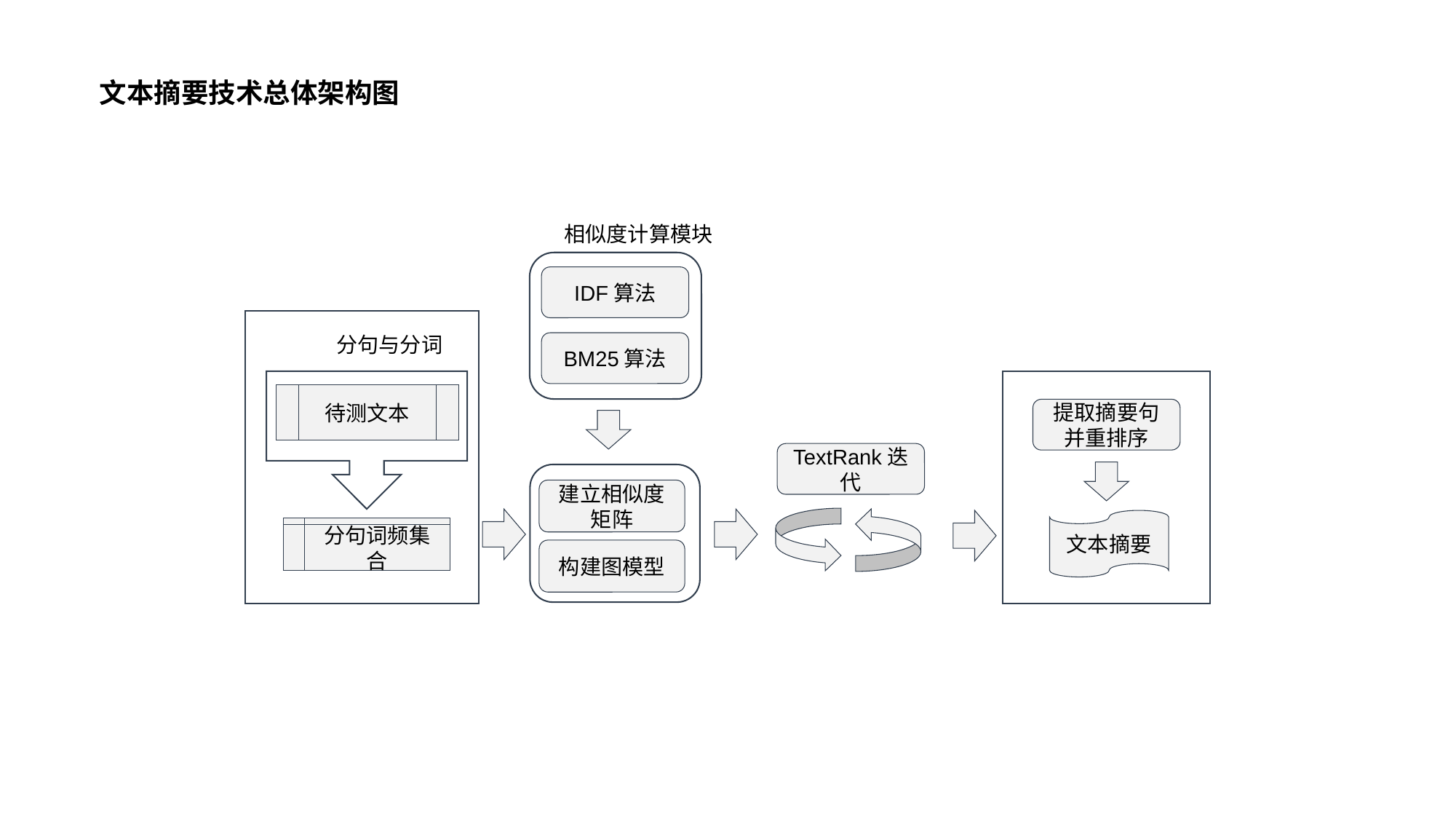

文本摘要技术总体架构图
相似度计算模块

IDF算法

分句与分词
BM25算法

待测文本

提取摘要句并重排序

TextRank迭代

建立相似度矩阵

文本摘要
分句词频集合
构建图模型